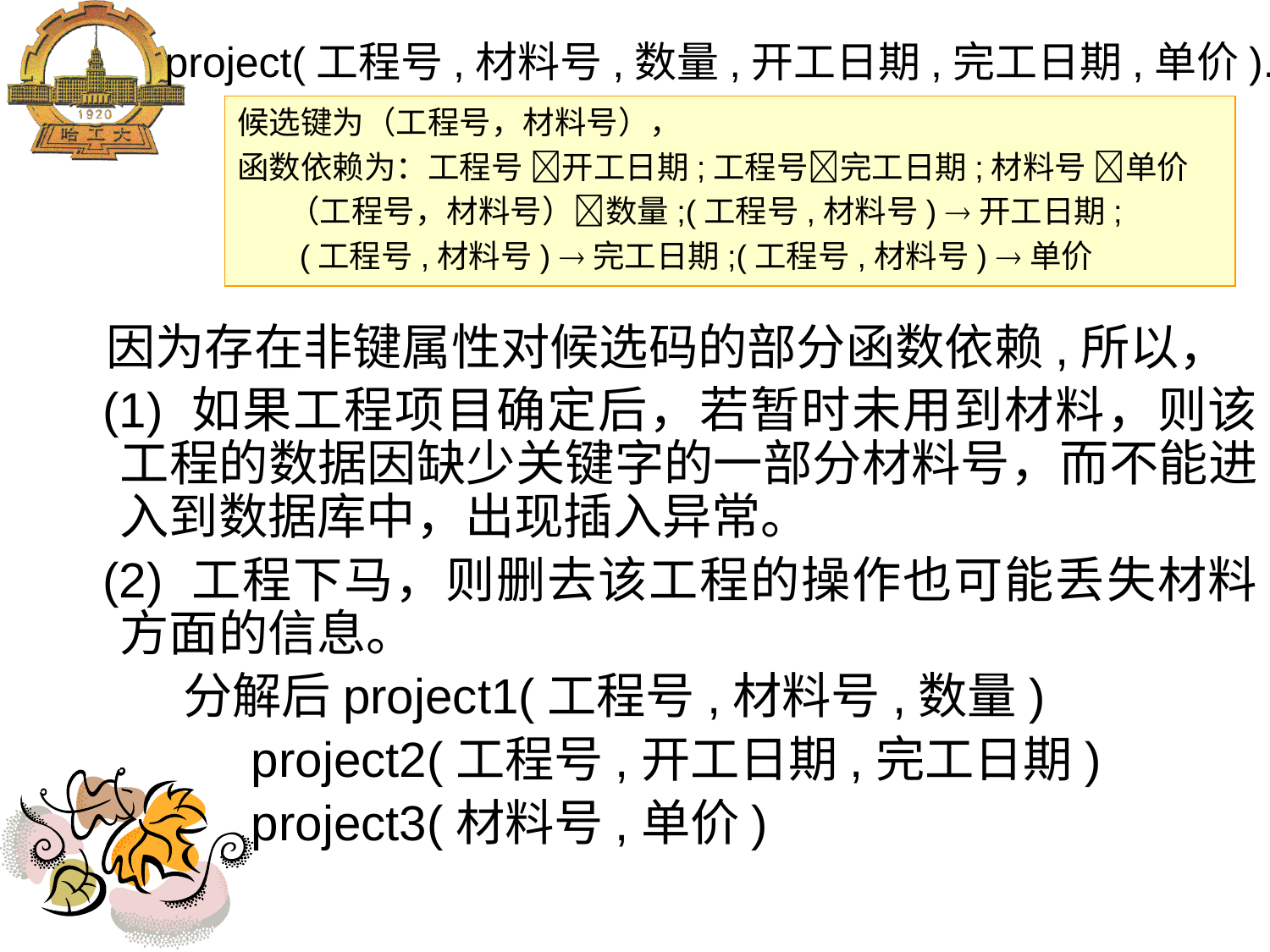

project(工程号,材料号,数量,开工日期,完工日期,单价).
候选键为（工程号，材料号），
函数依赖为：工程号 →开工日期;工程号→完工日期;材料号 →单价
      （工程号，材料号）→数量;(工程号,材料号) →开工日期;
       (工程号,材料号) →完工日期;(工程号,材料号) →单价
  因为存在非键属性对候选码的部分函数依赖,所以，
  (1) 如果工程项目确定后，若暂时未用到材料，则该工程的数据因缺少关键字的一部分材料号，而不能进入到数据库中，出现插入异常。
  (2) 工程下马，则删去该工程的操作也可能丢失材料方面的信息。
         分解后project1(工程号,材料号,数量)
             project2(工程号,开工日期,完工日期)
             project3(材料号,单价)